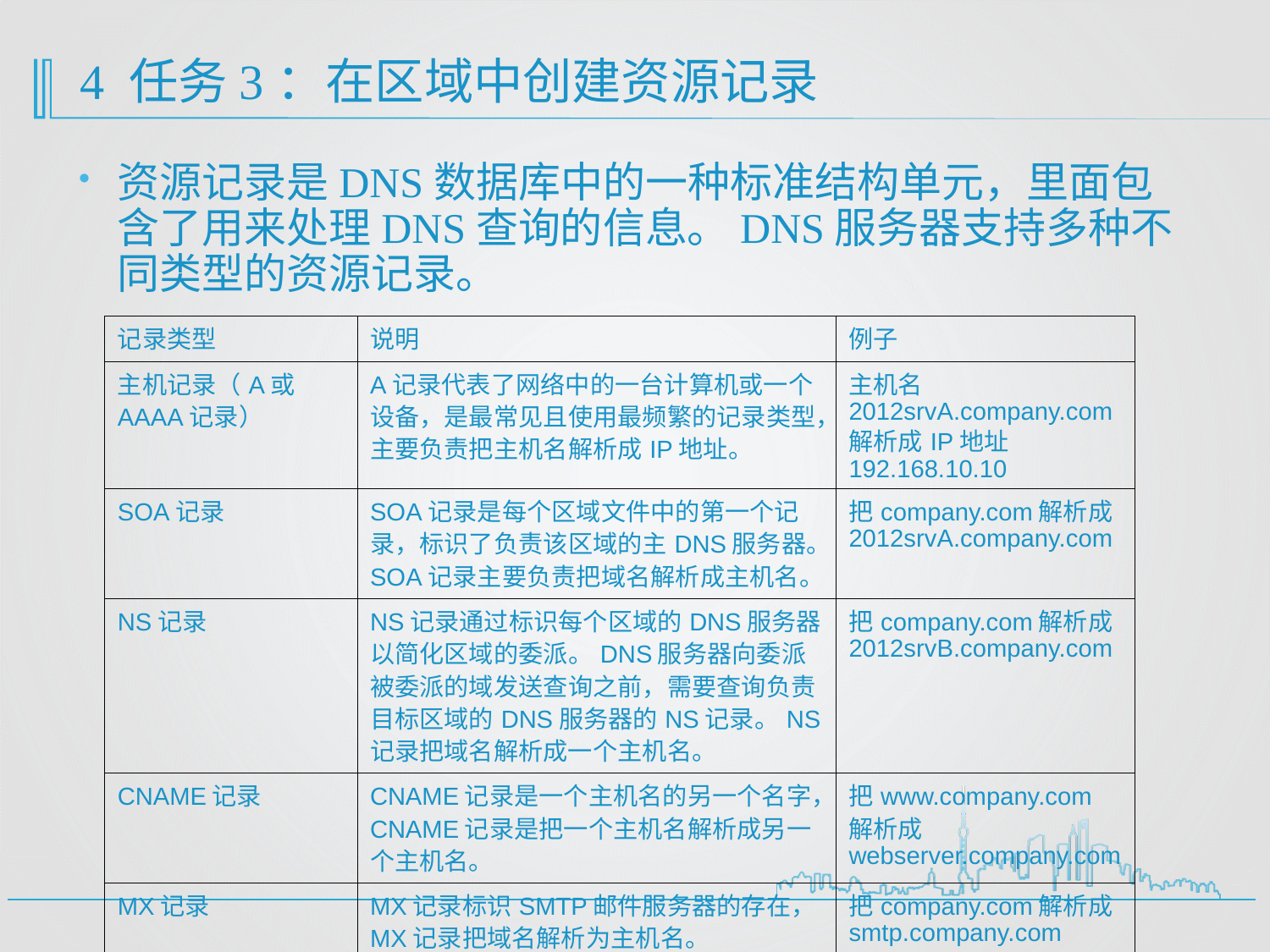

# 4 任务3：在区域中创建资源记录
资源记录是DNS数据库中的一种标准结构单元，里面包含了用来处理DNS查询的信息。DNS服务器支持多种不同类型的资源记录。
| 记录类型 | 说明 | 例子 |
| --- | --- | --- |
| 主机记录（A或AAAA记录） | A记录代表了网络中的一台计算机或一个设备，是最常见且使用最频繁的记录类型，主要负责把主机名解析成IP地址。 | 主机名2012srvA.company.com解析成IP地址192.168.10.10 |
| SOA记录 | SOA记录是每个区域文件中的第一个记录，标识了负责该区域的主DNS服务器。SOA记录主要负责把域名解析成主机名。 | 把company.com解析成2012srvA.company.com |
| NS记录 | NS记录通过标识每个区域的DNS服务器以简化区域的委派。DNS服务器向委派被委派的域发送查询之前，需要查询负责目标区域的DNS服务器的NS记录。NS记录把域名解析成一个主机名。 | 把company.com解析成2012srvB.company.com |
| CNAME记录 | CNAME记录是一个主机名的另一个名字，CNAME记录是把一个主机名解析成另一个主机名。 | 把www.company.com解析成webserver.company.com |
| MX记录 | MX记录标识SMTP邮件服务器的存在，MX记录把域名解析为主机名。 | 把company.com解析成smtp.company.com |